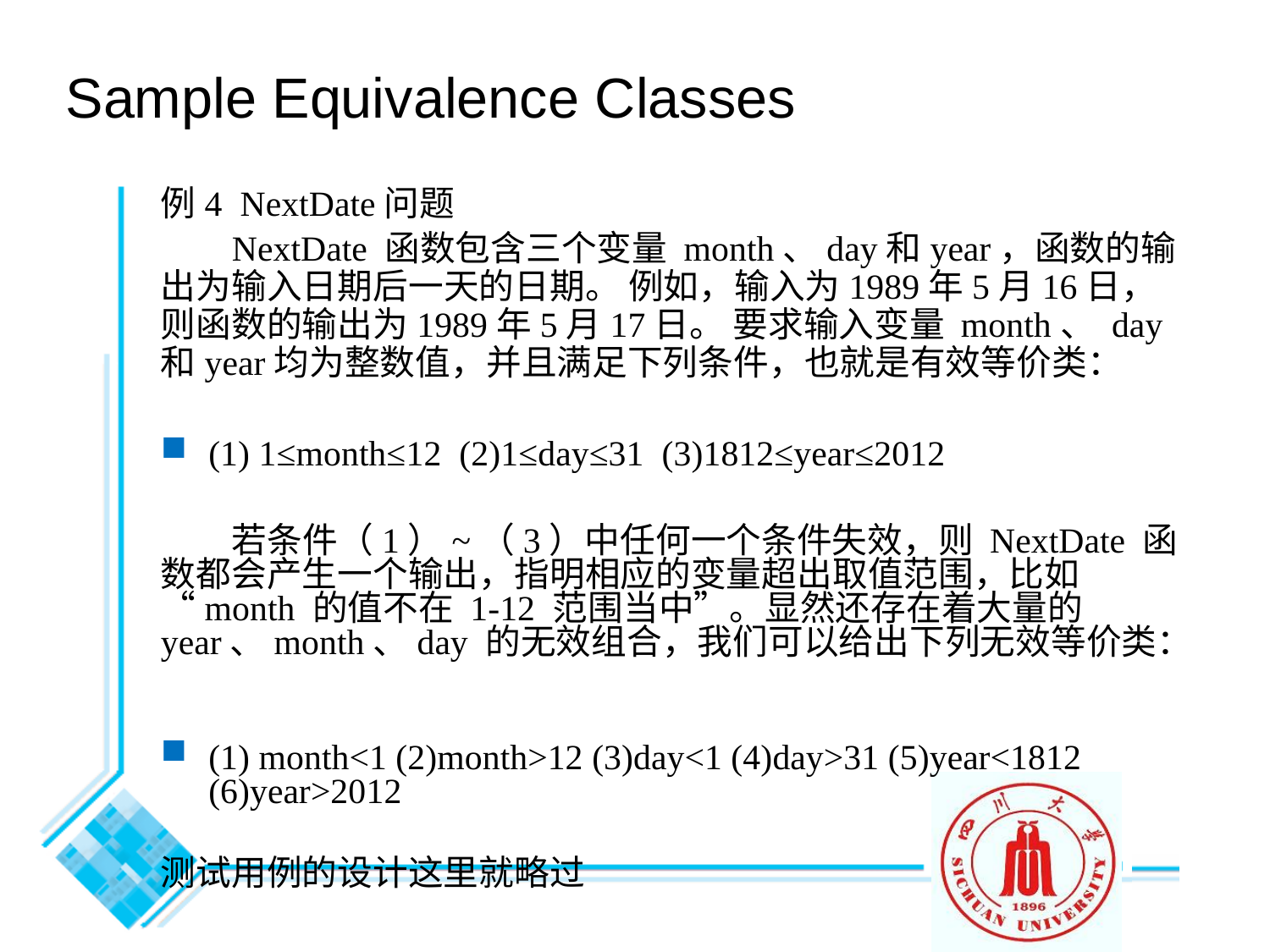

Sample Equivalence Classes
例4  NextDate问题
        NextDate 函数包含三个变量 month、day和year，函数的输出为输入日期后一天的日期。 例如，输入为1989年5月16日，则函数的输出为1989年5月17日。 要求输入变量 month、 day和year均为整数值，并且满足下列条件，也就是有效等价类：

(1) 1≤month≤12  (2)1≤day≤31  (3)1812≤year≤2012

        若条件（1）~（3）中任何一个条件失效，则 NextDate 函数都会产生一个输出，指明相应的变量超出取值范围，比如 “month 的值不在 1-12 范围当中”。显然还存在着大量的 year、month、day 的无效组合，我们可以给出下列无效等价类：

(1) month<1 (2)month>12 (3)day<1 (4)day>31 (5)year<1812 (6)year>2012

测试用例的设计这里就略过